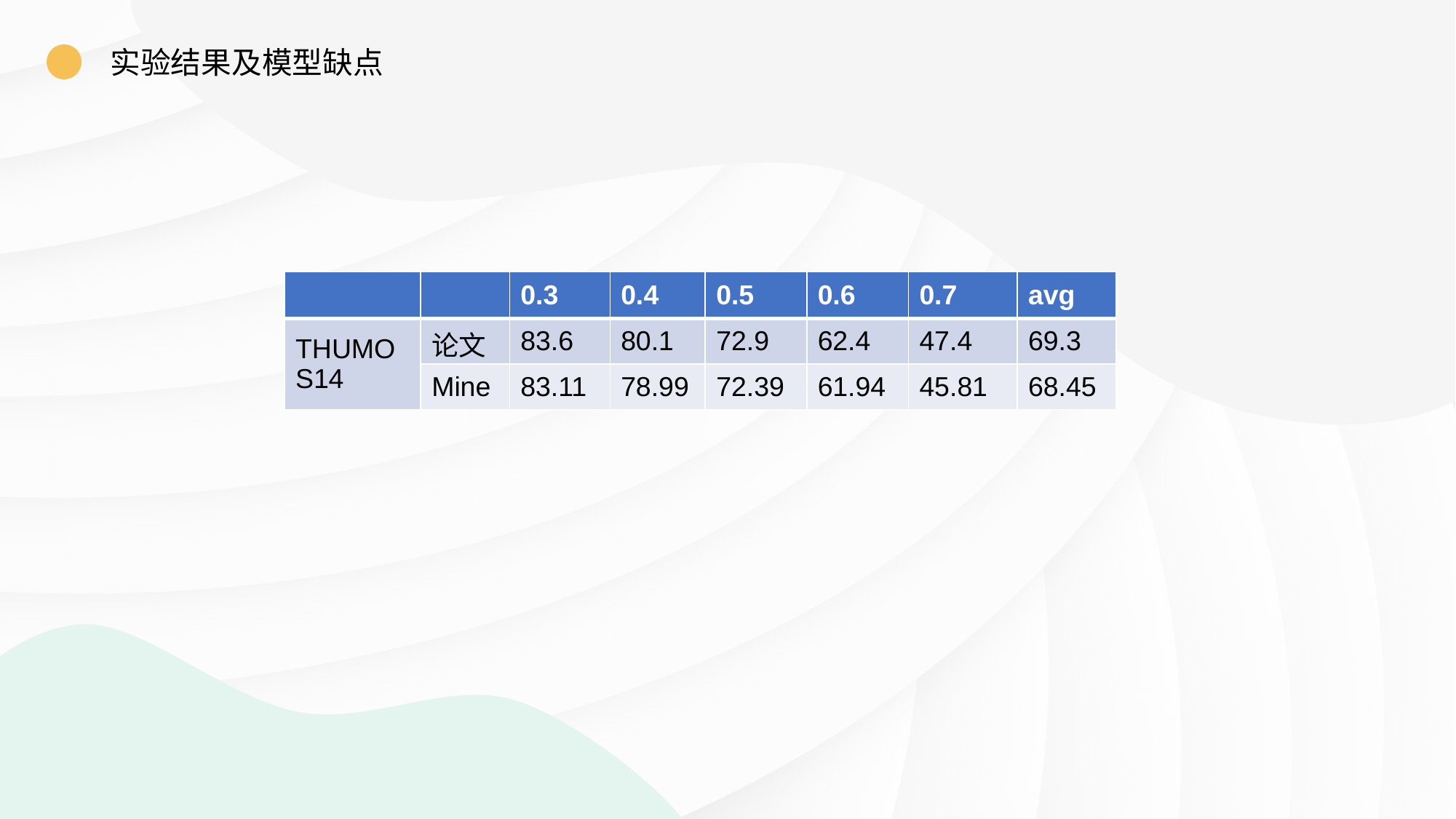

实验结果及模型缺点

|  |  | 0.3 | 0.4 | 0.5 | 0.6 | 0.7 | avg |
| --- | --- | --- | --- | --- | --- | --- | --- |
| THUMOS14 | 论文 | 83.6 | 80.1 | 72.9 | 62.4 | 47.4 | 69.3 |
|  | Mine | 83.11 | 78.99 | 72.39 | 61.94 | 45.81 | 68.45 |